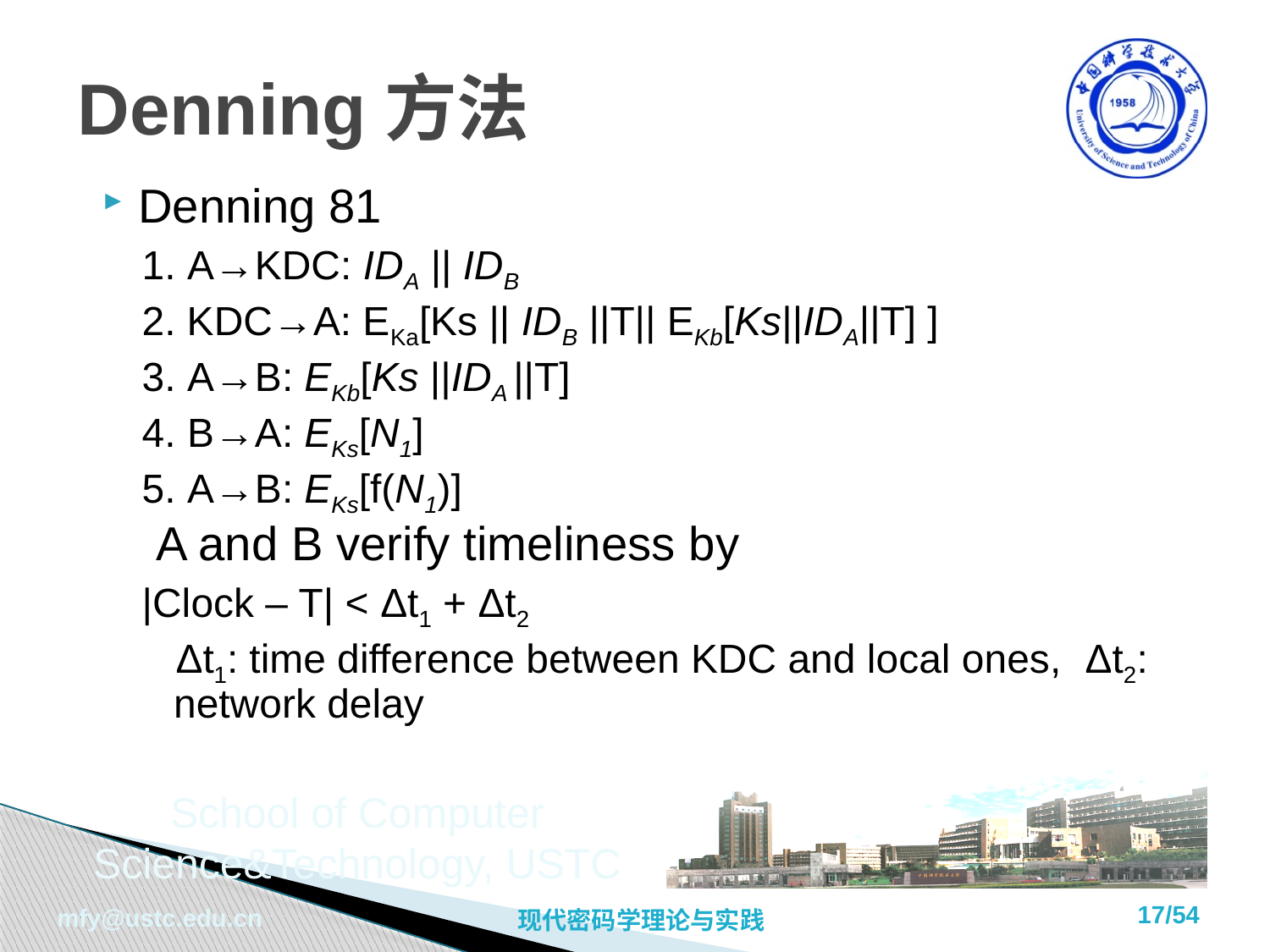

# Denning方法
Denning 81
1. A→KDC: IDA || IDB
2. KDC→A: EKa[Ks || IDB ||T|| EKb[Ks||IDA||T] ]
3. A→B: EKb[Ks ||IDA ||T]
4. B→A: EKs[N1]
5. A→B: EKs[f(N1)]
    A and B verify timeliness by
|Clock – T| < Δt1 + Δt2
   Δt1: time difference between KDC and local ones,  Δt2: network delay